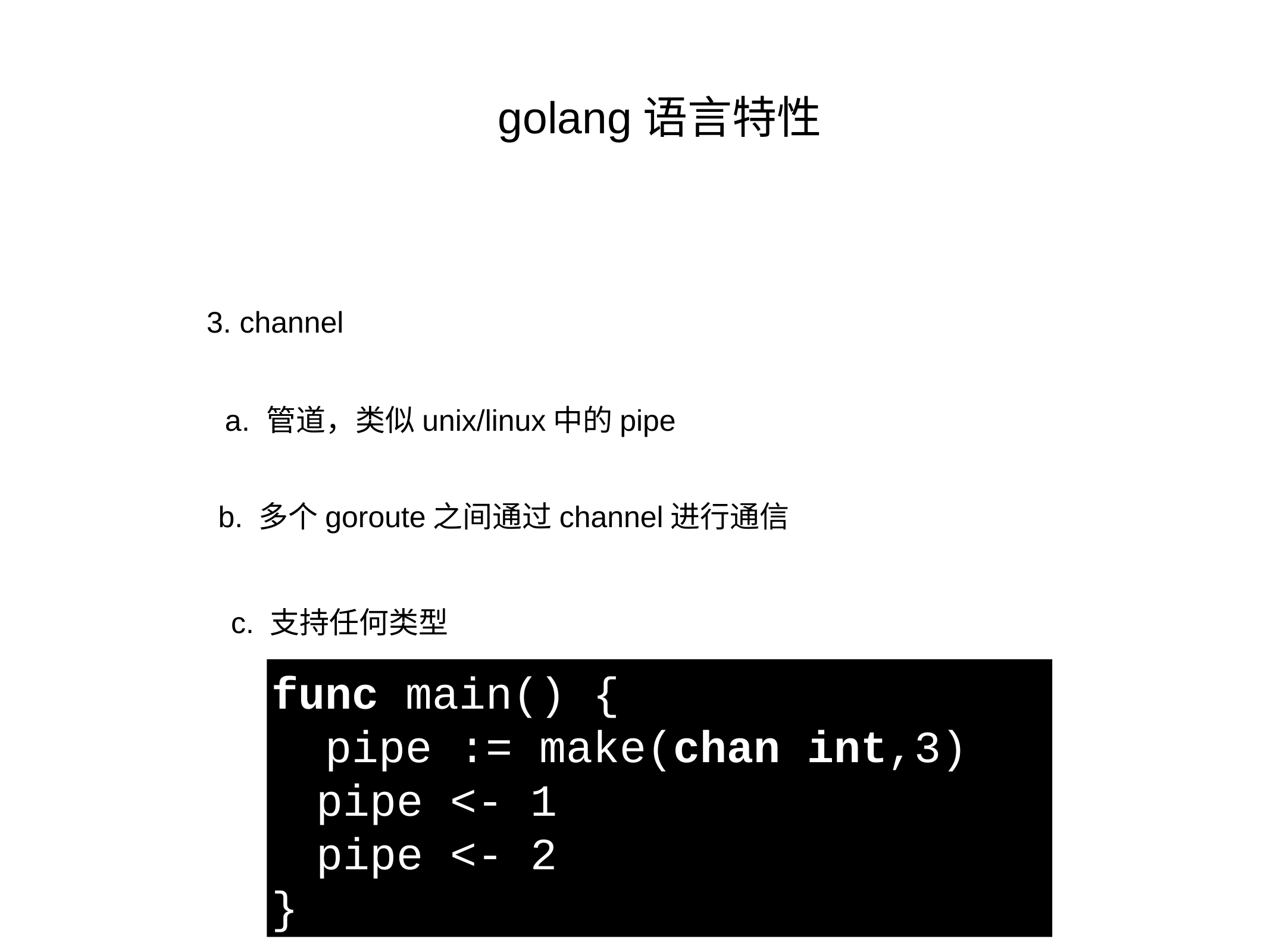

golang语言特性
3. channel
管道，类似unix/linux中的pipe
b. 多个goroute之间通过channel进行通信
c. 支持任何类型
func main() {
  pipe := make(chan int,3)
pipe <- 1
pipe <- 2
}